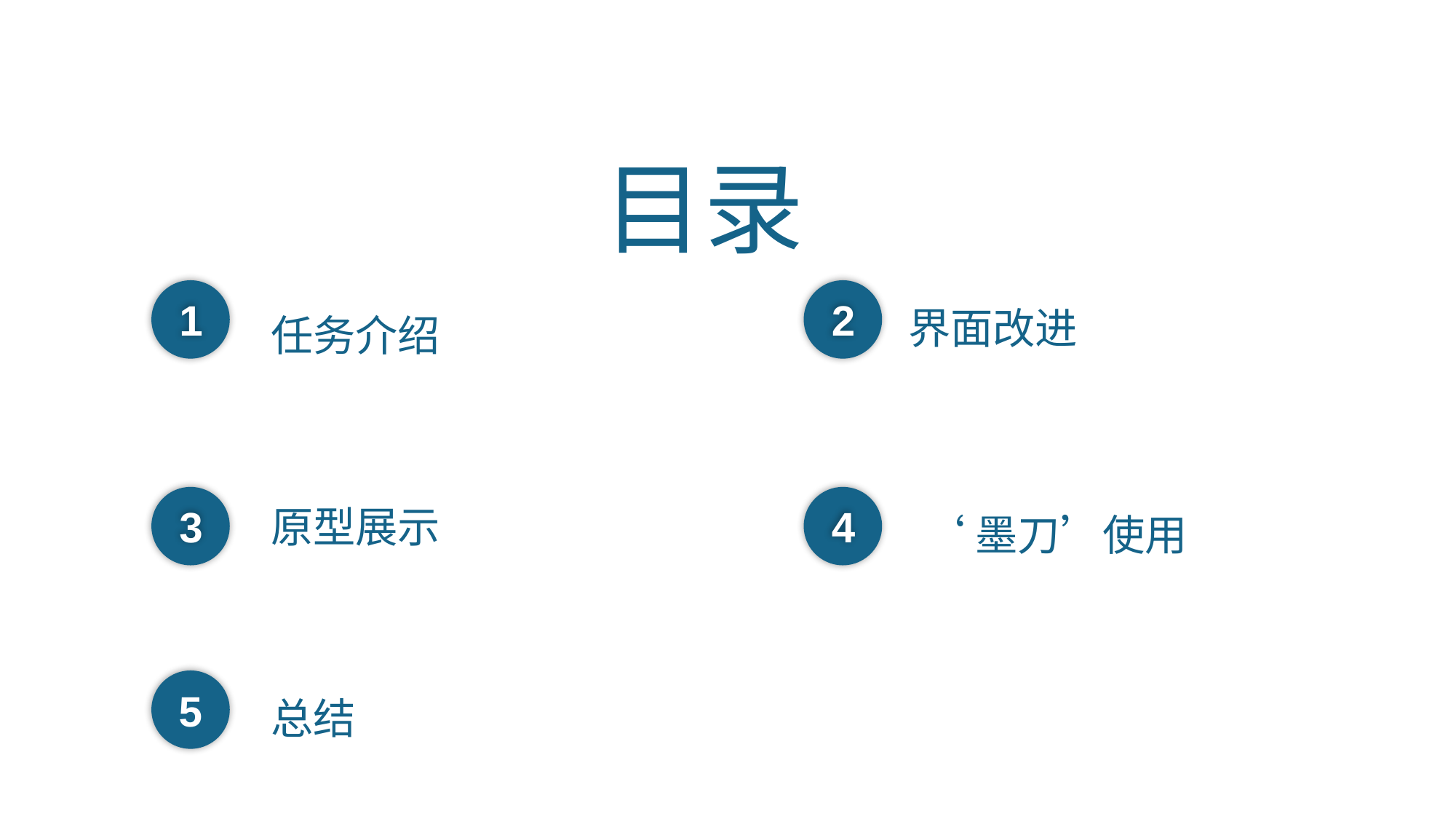

目录

1
2
界面改进
任务介绍

3
原型展示
4
‘墨刀’使用
5
总结